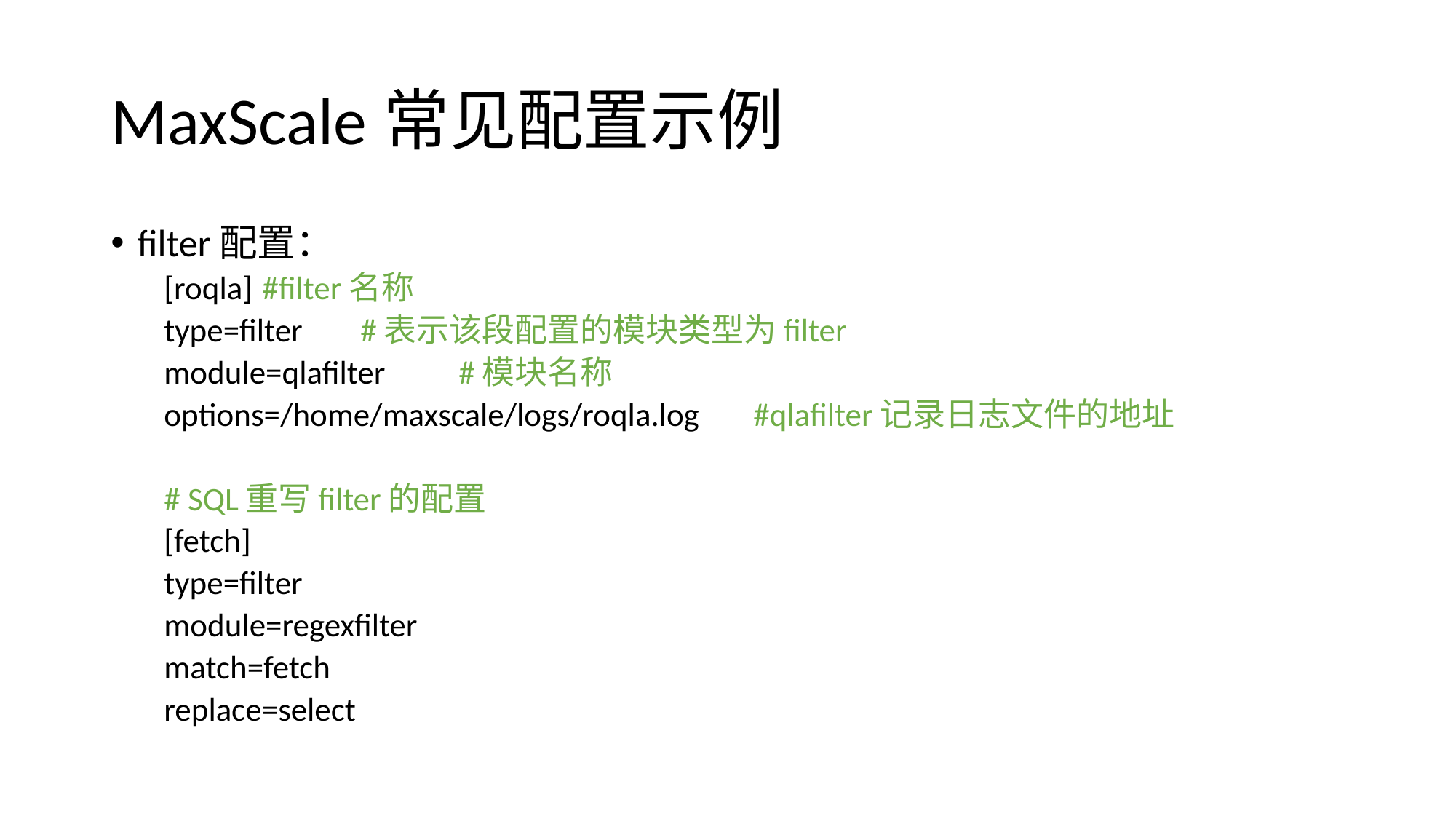

# MaxScale常见配置示例
filter配置：
[roqla]		#filter名称
type=filter		#表示该段配置的模块类型为filter
module=qlafilter	#模块名称
options=/home/maxscale/logs/roqla.log	#qlafilter记录日志文件的地址

			# SQL重写filter的配置
[fetch]
type=filter
module=regexfilter
match=fetch
replace=select